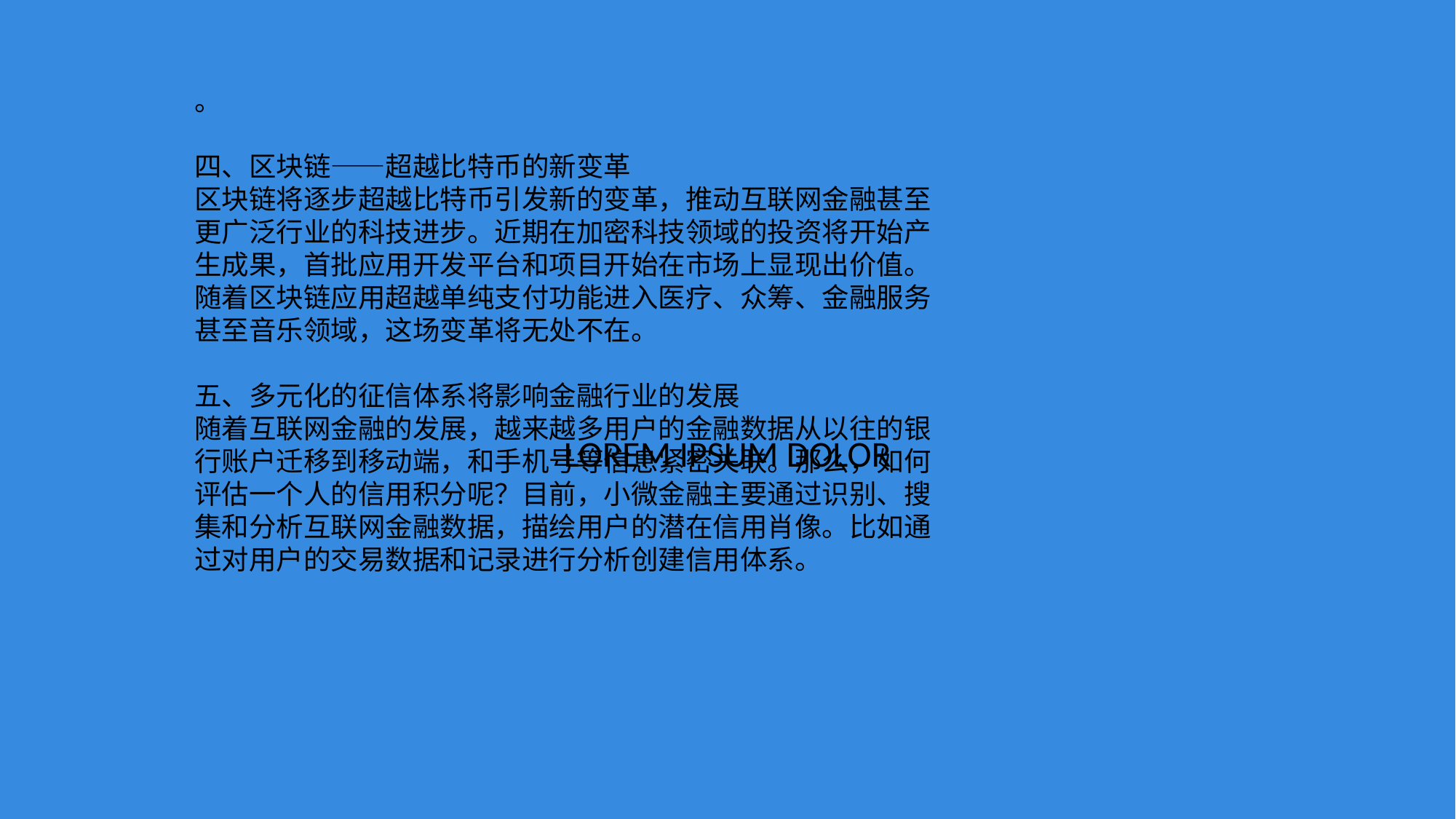

。

四、区块链——超越比特币的新变革
区块链将逐步超越比特币引发新的变革，推动互联网金融甚至
更广泛行业的科技进步。近期在加密科技领域的投资将开始产
生成果，首批应用开发平台和项目开始在市场上显现出价值。
随着区块链应用超越单纯支付功能进入医疗、众筹、金融服务
甚至音乐领域，这场变革将无处不在。

五、多元化的征信体系将影响金融行业的发展
随着互联网金融的发展，越来越多用户的金融数据从以往的银
行账户迁移到移动端，和手机号等信息紧密关联。那么，如何
评估一个人的信用积分呢？目前，小微金融主要通过识别、搜
集和分析互联网金融数据，描绘用户的潜在信用肖像。比如通
过对用户的交易数据和记录进行分析创建信用体系。
LOREM IPSUM DOLOR